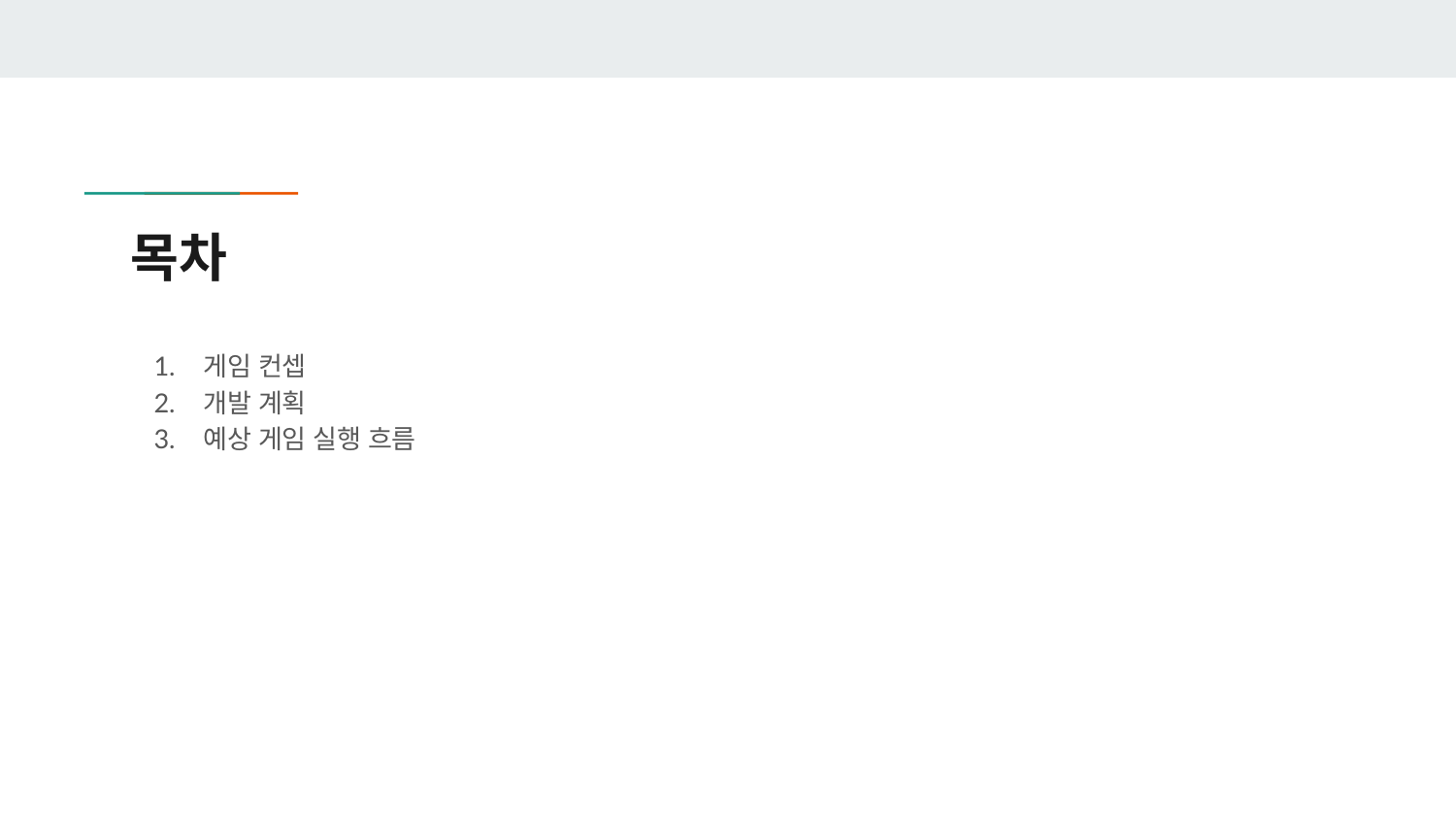

# 목차
게임 컨셉
개발 계획
예상 게임 실행 흐름